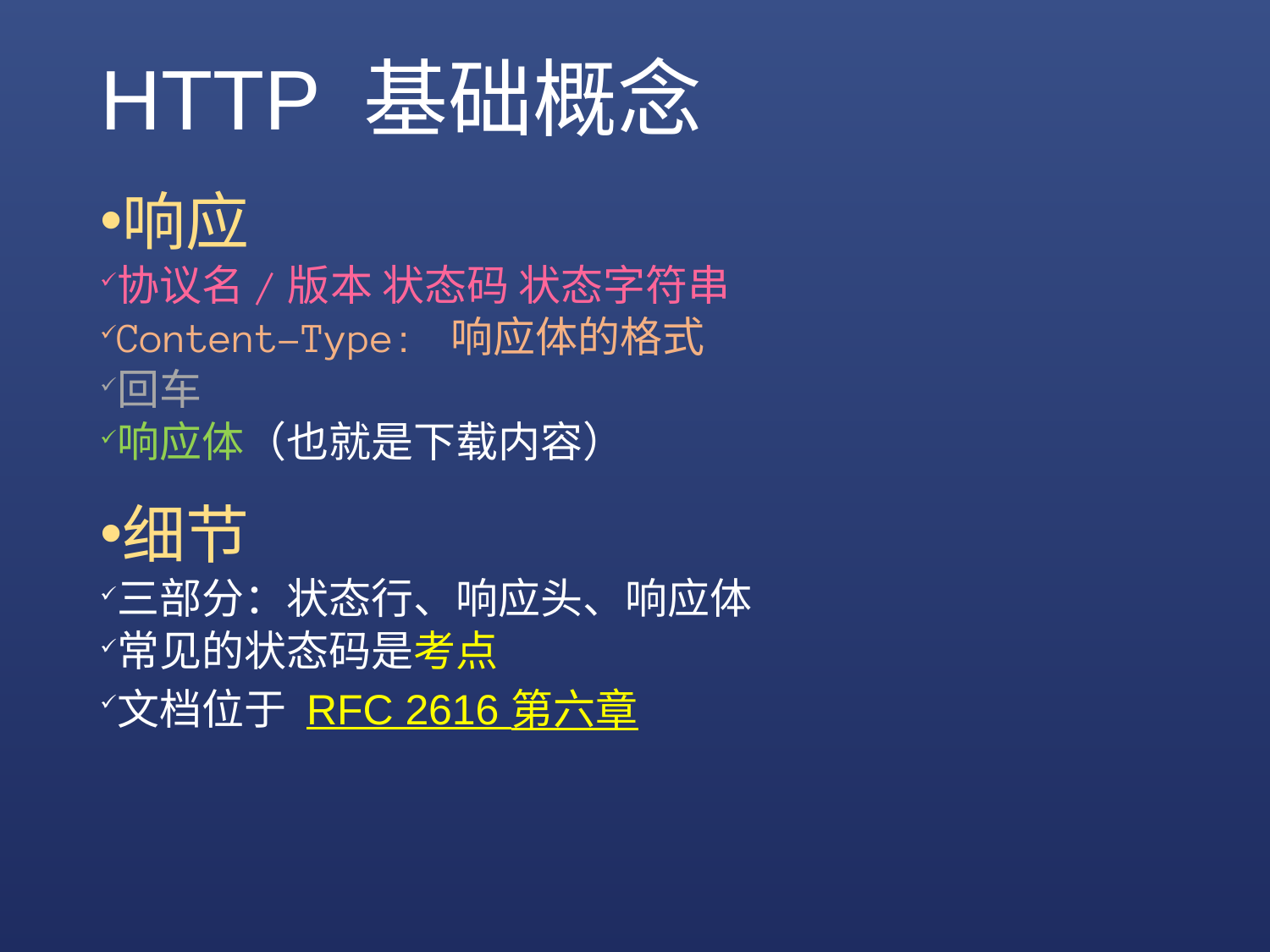

# HTTP 基础概念
响应
协议名/版本 状态码 状态字符串
Content-Type: 响应体的格式
回车
响应体（也就是下载内容）
细节
三部分：状态行、响应头、响应体
常见的状态码是考点
文档位于 RFC 2616 第六章